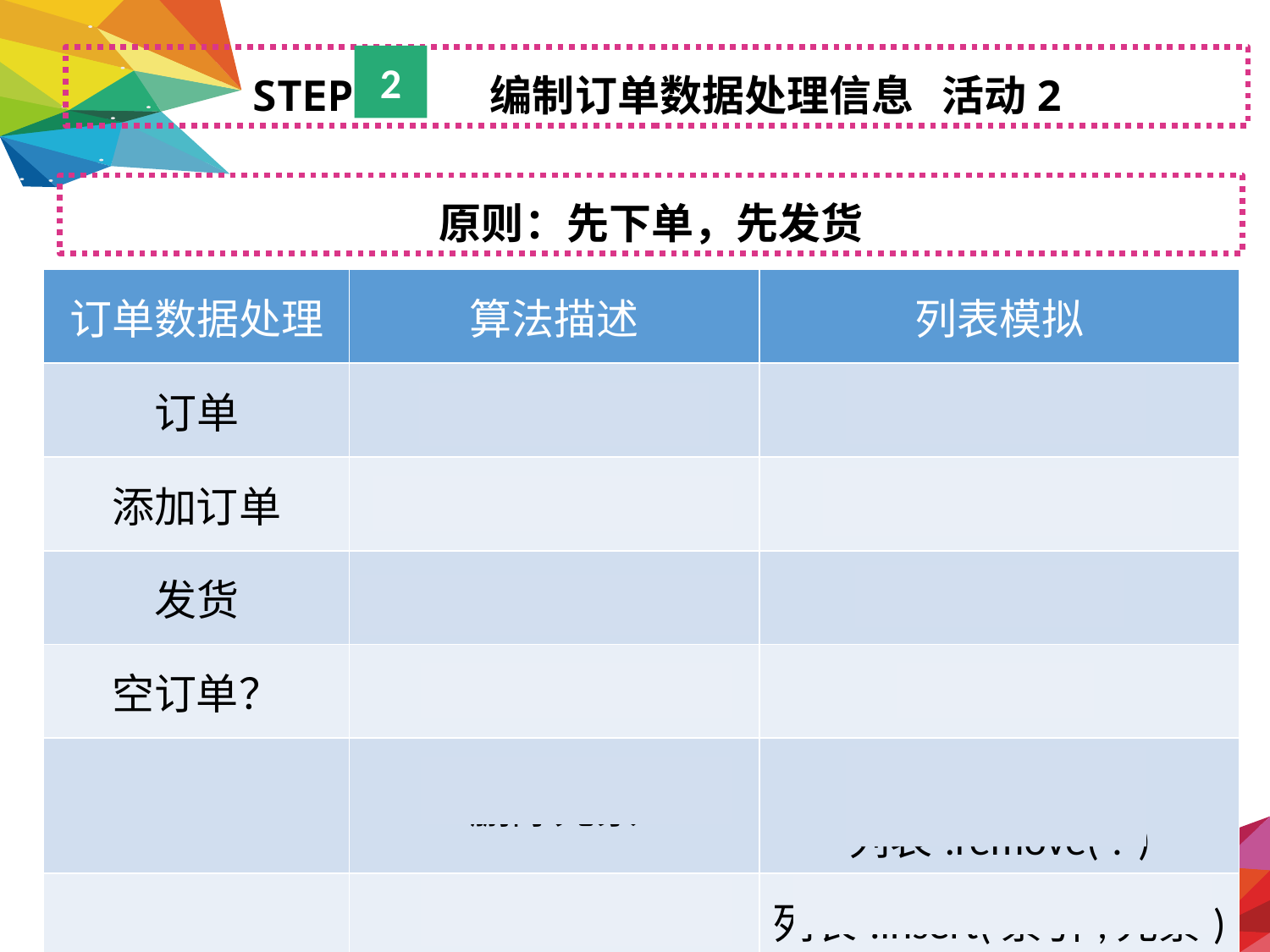

2
STEP     编制订单数据处理信息   活动2
原则：先下单，先发货
| 订单数据处理 | 算法描述 | 列表模拟 |
| --- | --- | --- |
| 订单 | 新建空列表 | 列表名 = [] |
| 添加订单 | 订单信息加进列表 | 列表.append( ? ) |
| 发货 | 从订单中删除首订单 | 列表.pop( 0 ) |
| 空订单？ | 检验列表长度 | len(列表) |
|  | 删除元素 | del 列表[] 列表.remove( ? ) |
|  | 插入元素 | 列表.insert(索引,元素) |